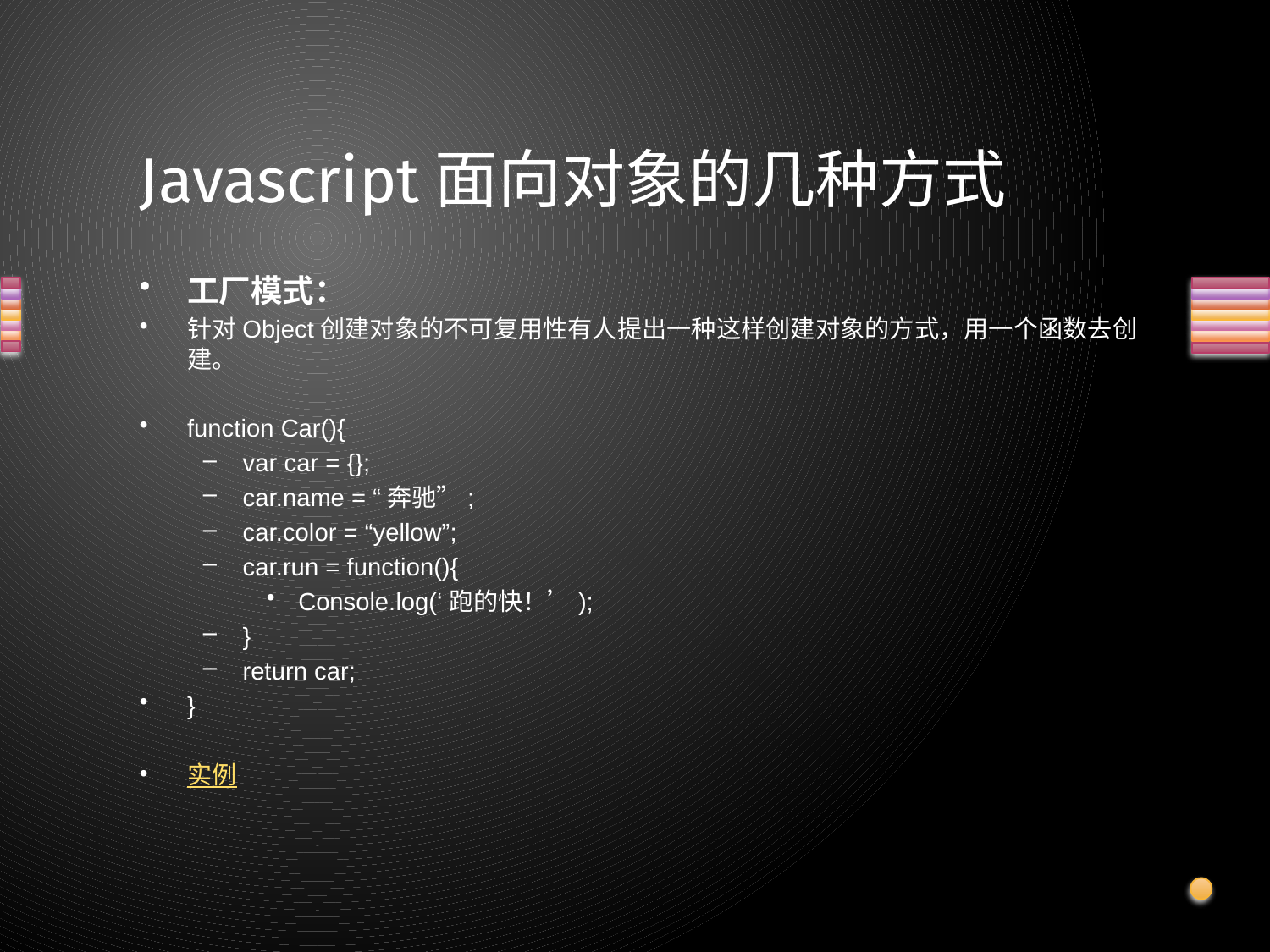

# Javascript面向对象的几种方式

工厂模式：
针对Object创建对象的不可复用性有人提出一种这样创建对象的方式，用一个函数去创建。

function Car(){
var car = {};
car.name = “奔驰”;
car.color = “yellow”;
car.run = function(){
Console.log(‘跑的快！’);
}
return car;
}

实例